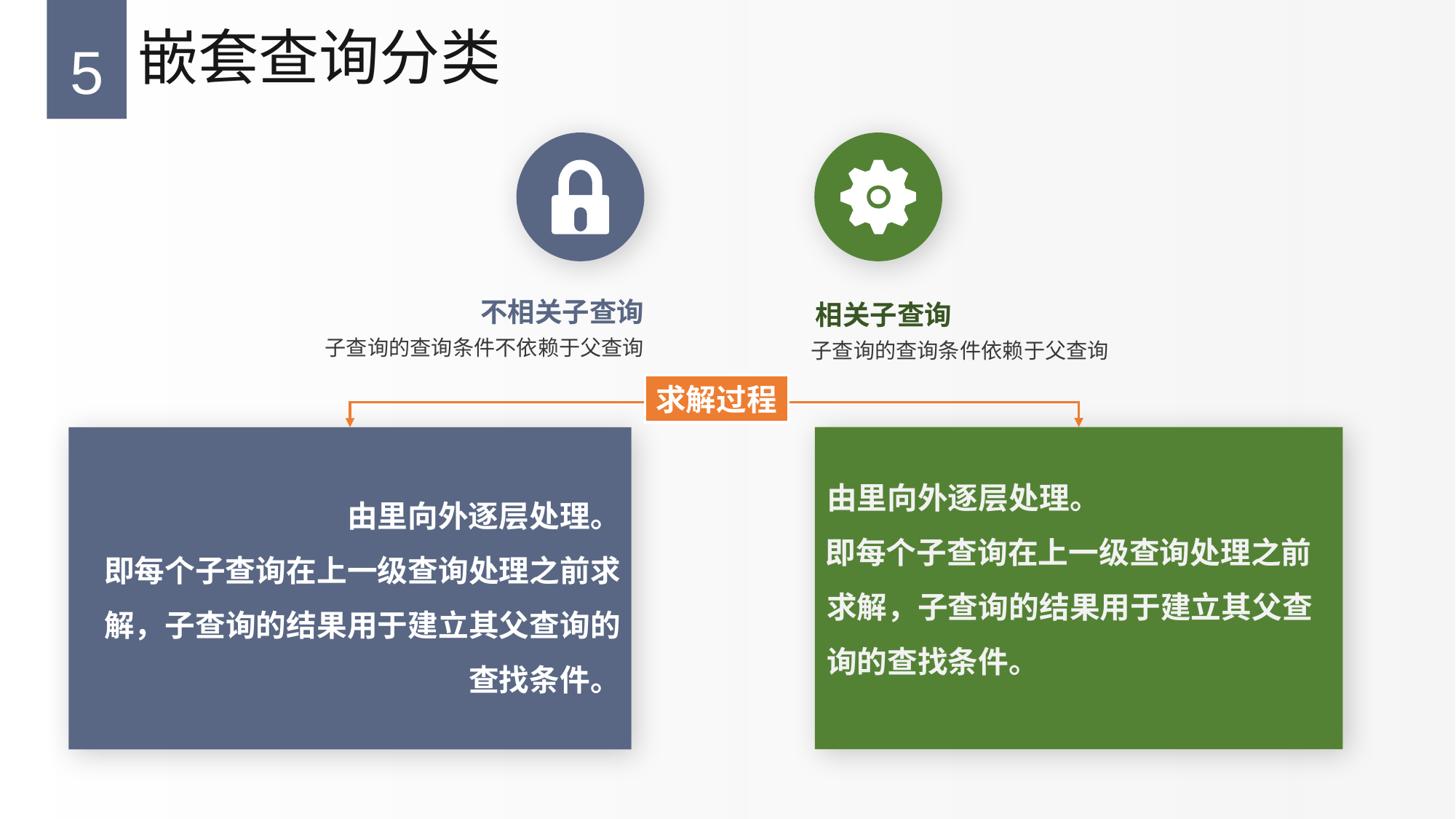

5
# 嵌套查询分类

不相关子查询
子查询的查询条件不依赖于父查询
相关子查询
子查询的查询条件依赖于父查询
求解过程
由里向外逐层处理。
即每个子查询在上一级查询处理之前求解，子查询的结果用于建立其父查询的查找条件。

由里向外逐层处理。
即每个子查询在上一级查询处理之前求解，子查询的结果用于建立其父查询的查找条件。